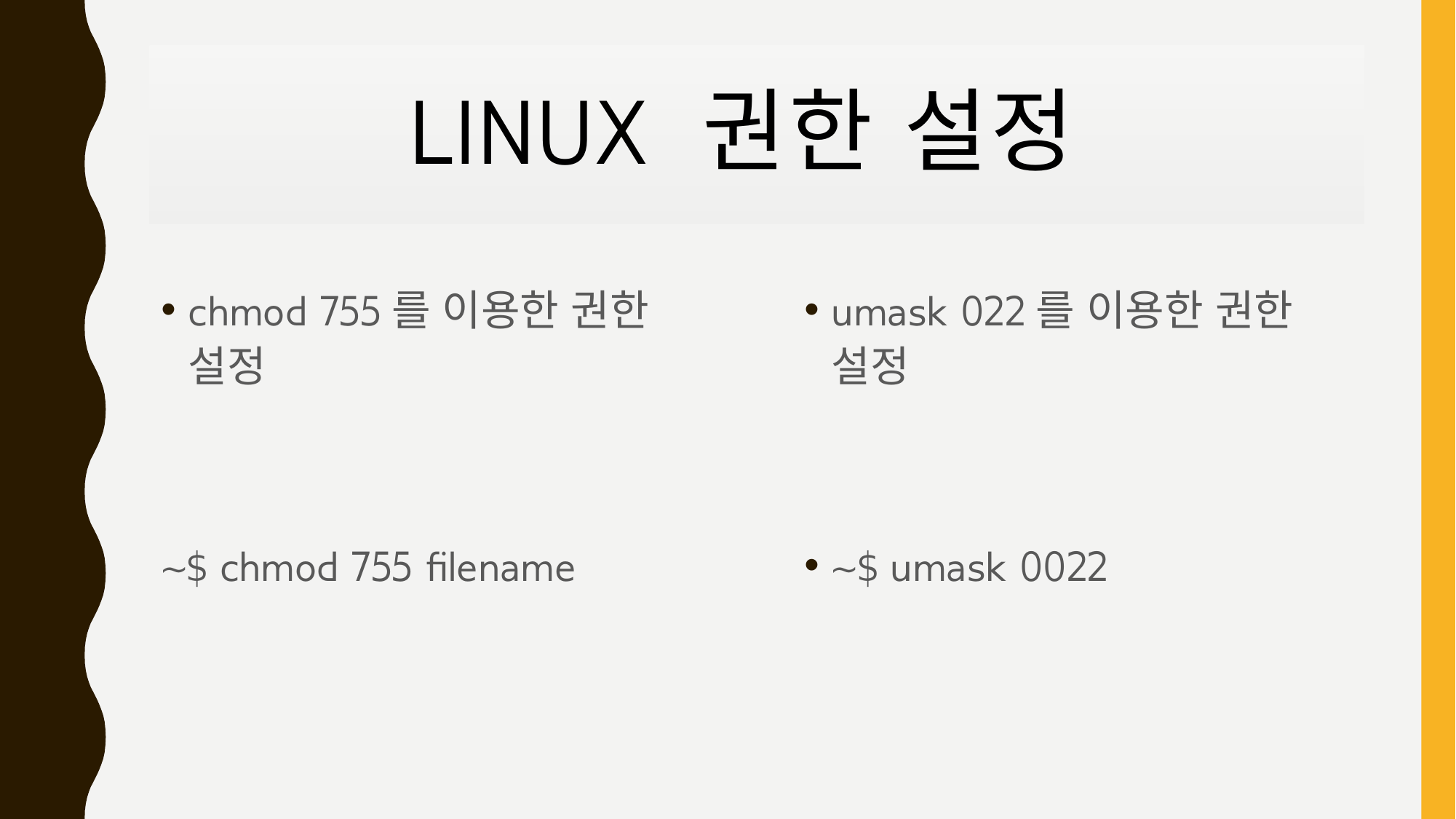

# Linux 권한 설정
chmod 755를 이용한 권한 설정

~$ chmod 755 filename
umask 022를 이용한 권한 설정

~$ umask 0022